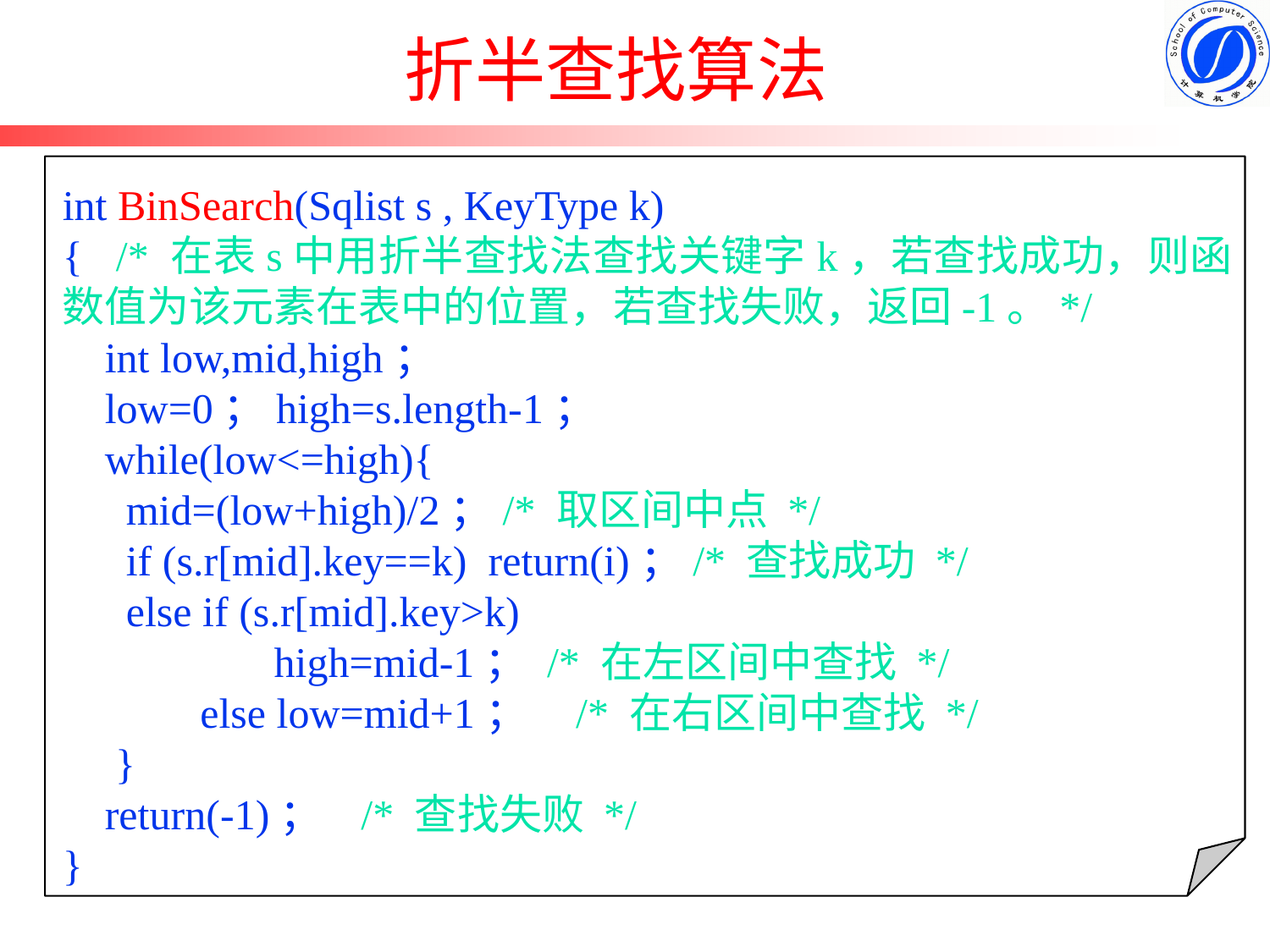

# 折半查找算法
int BinSearch(Sqlist s , KeyType k)
{   /* 在表s中用折半查找法查找关键字k，若查找成功，则函数值为该元素在表中的位置，若查找失败，返回-1。*/
    int low,mid,high；
    low=0；high=s.length-1；
    while(low<=high){
      mid=(low+high)/2；/* 取区间中点 */
      if (s.r[mid].key==k)  return(i)；/* 查找成功 */
      else if (s.r[mid].key>k)
                    high=mid-1； /* 在左区间中查找 */
             else low=mid+1；    /* 在右区间中查找 */
     }
    return(-1)；   /* 查找失败 */
}